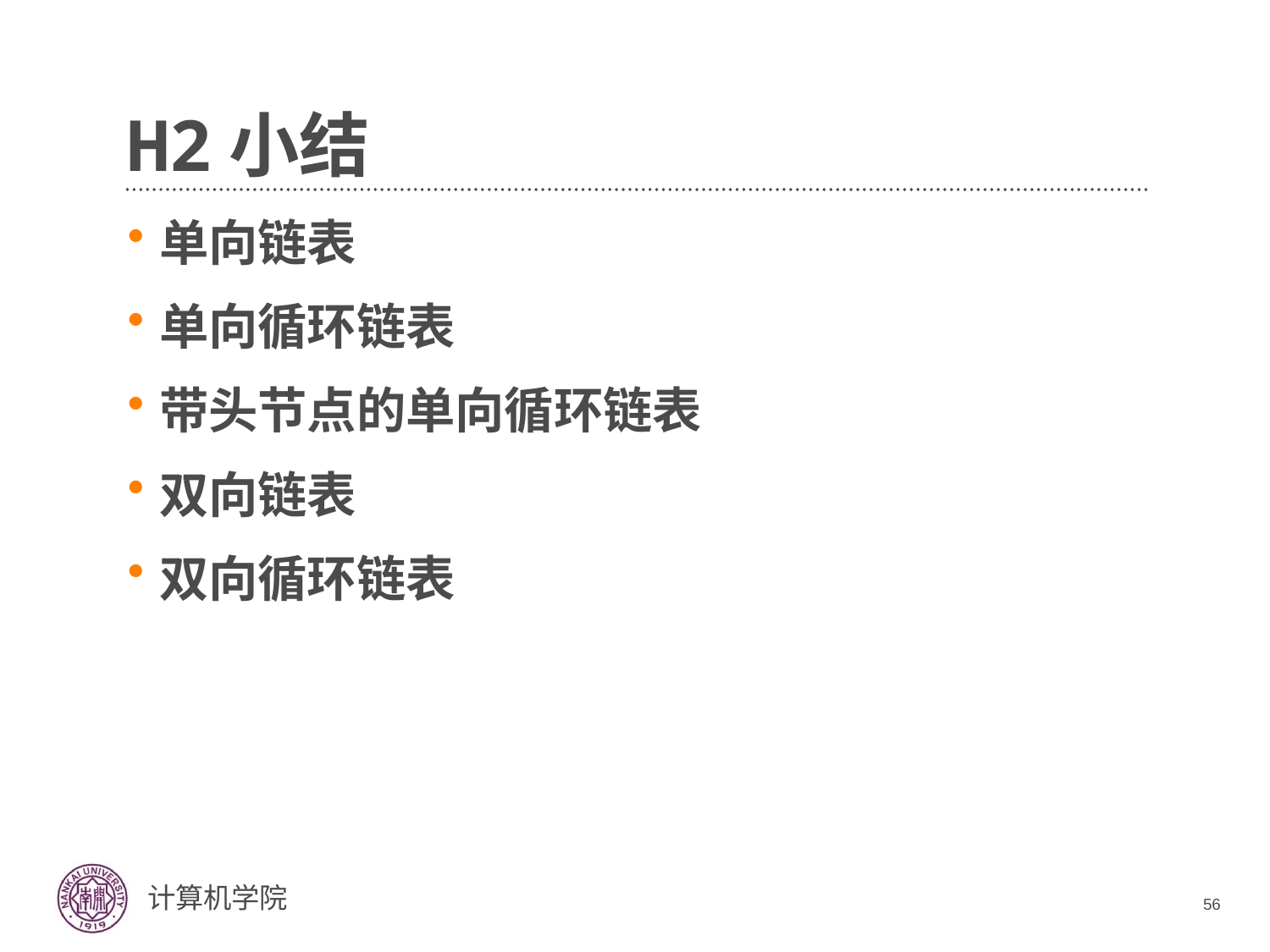

# H2小结
单向链表
单向循环链表
带头节点的单向循环链表
双向链表
双向循环链表
56